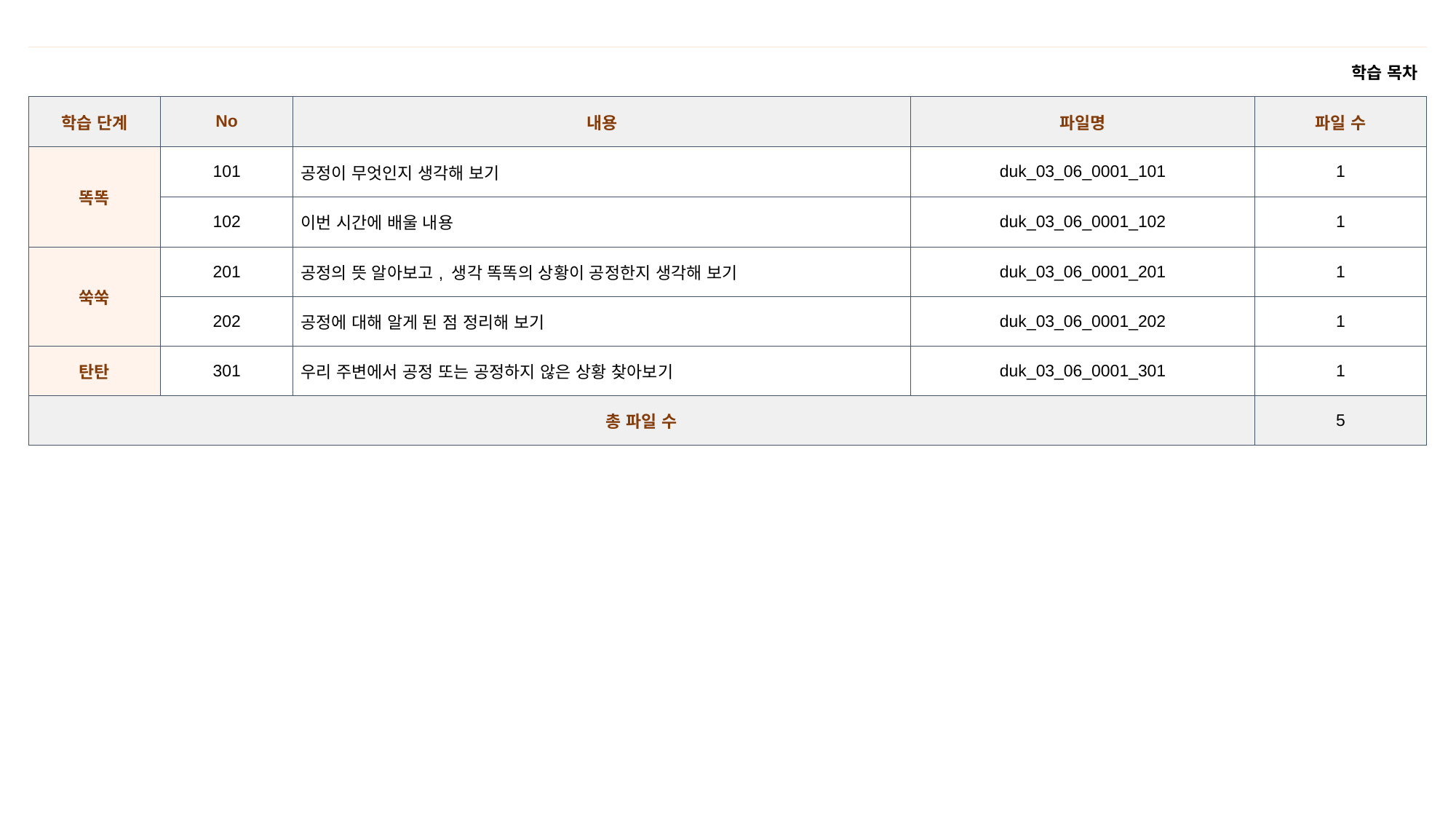

| 학습 목차 |  |  |  |  |
| --- | --- | --- | --- | --- |
| 학습 단계 | No | 내용 | 파일명 | 파일 수 |
| 똑똑 | 101 | 공정이 무엇인지 생각해 보기 | duk\_03\_06\_0001\_101 | 1 |
|  | 102 | 이번 시간에 배울 내용 | duk\_03\_06\_0001\_102 | 1 |
| 쑥쑥 | 201 | 공정의 뜻 알아보고, 생각 똑똑의 상황이 공정한지 생각해 보기 | duk\_03\_06\_0001\_201 | 1 |
|  | 202 | 공정에 대해 알게 된 점 정리해 보기 | duk\_03\_06\_0001\_202 | 1 |
| 탄탄 | 301 | 우리 주변에서 공정 또는 공정하지 않은 상황 찾아보기 | duk\_03\_06\_0001\_301 | 1 |
| 총 파일 수 |  |  |  | 5 |